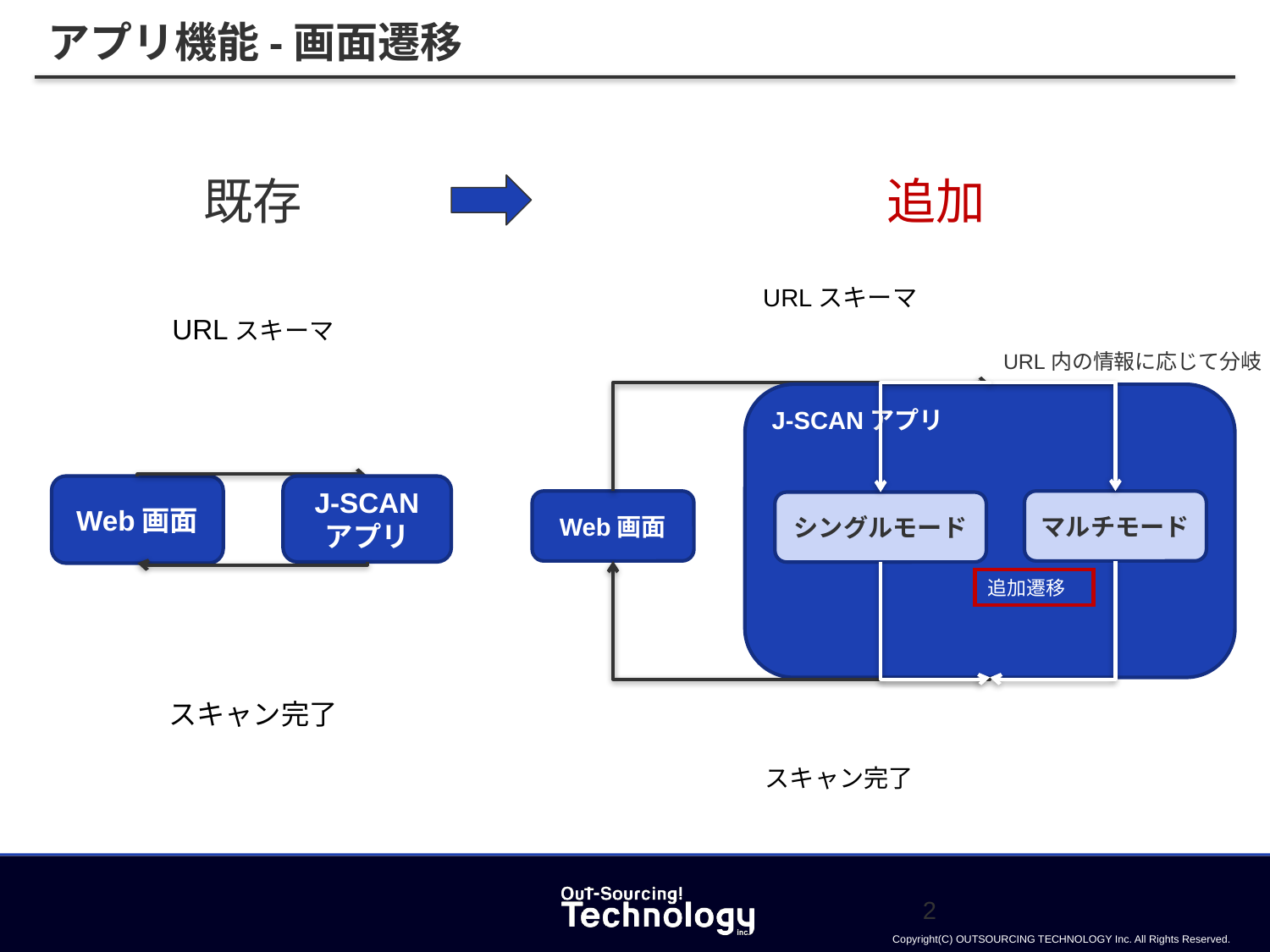

アプリ機能-画面遷移

既存
追加
URLスキーマ
URLスキーマ
URL内の情報に応じて分岐
J-SCANアプリ
Web画面
J-SCAN
アプリ
Web画面
マルチモード
シングルモード
追加遷移
スキャン完了
スキャン完了
2